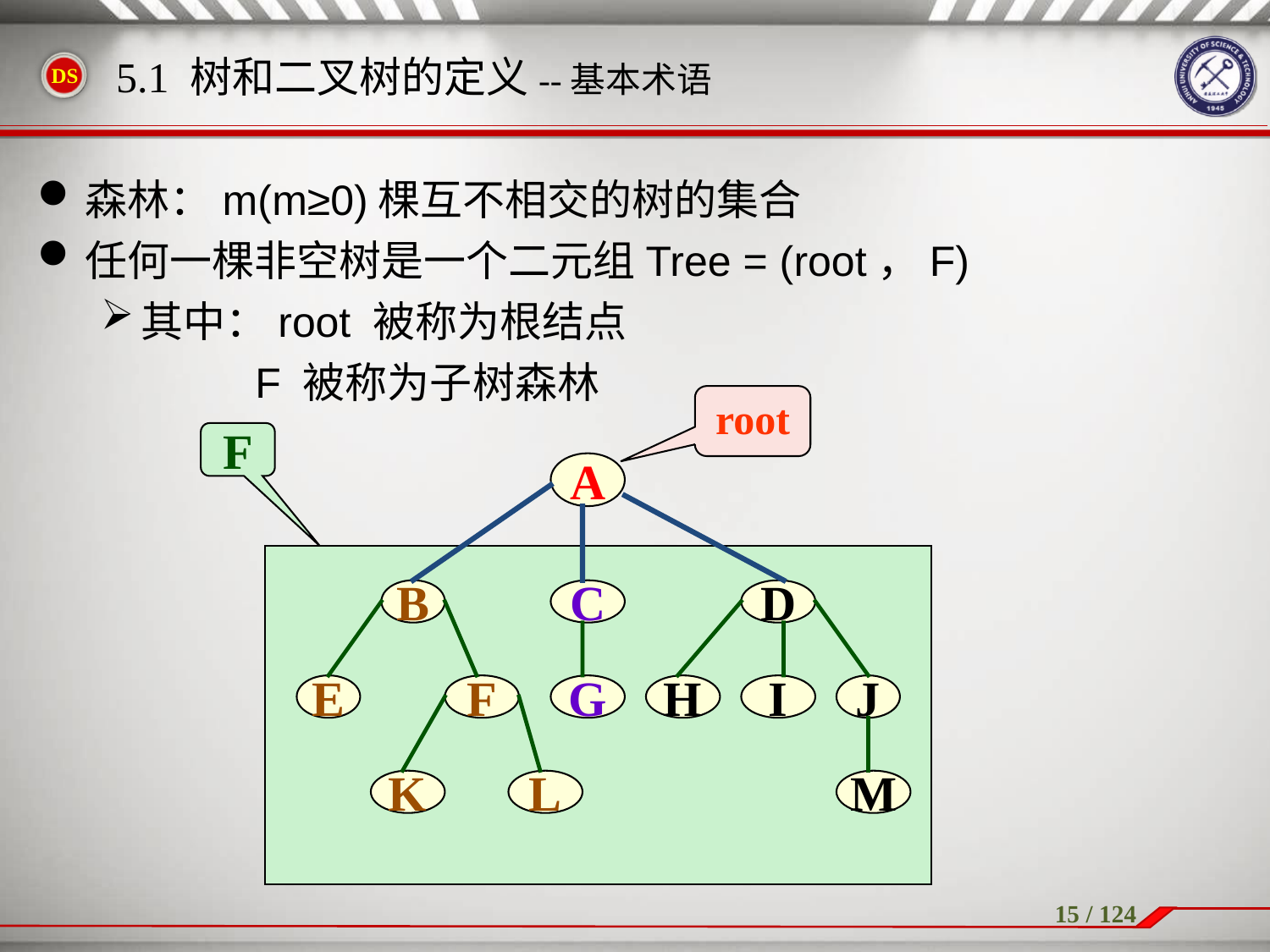

森林：m(m≥0)棵互不相交的树的集合
任何一棵非空树是一个二元组Tree = (root，F)
其中：root 被称为根结点
             F 被称为子树森林

5.1 树和二叉树的定义--基本术语
root
F
A

B
C
D

E
F
G
H
I
J

K
L
M